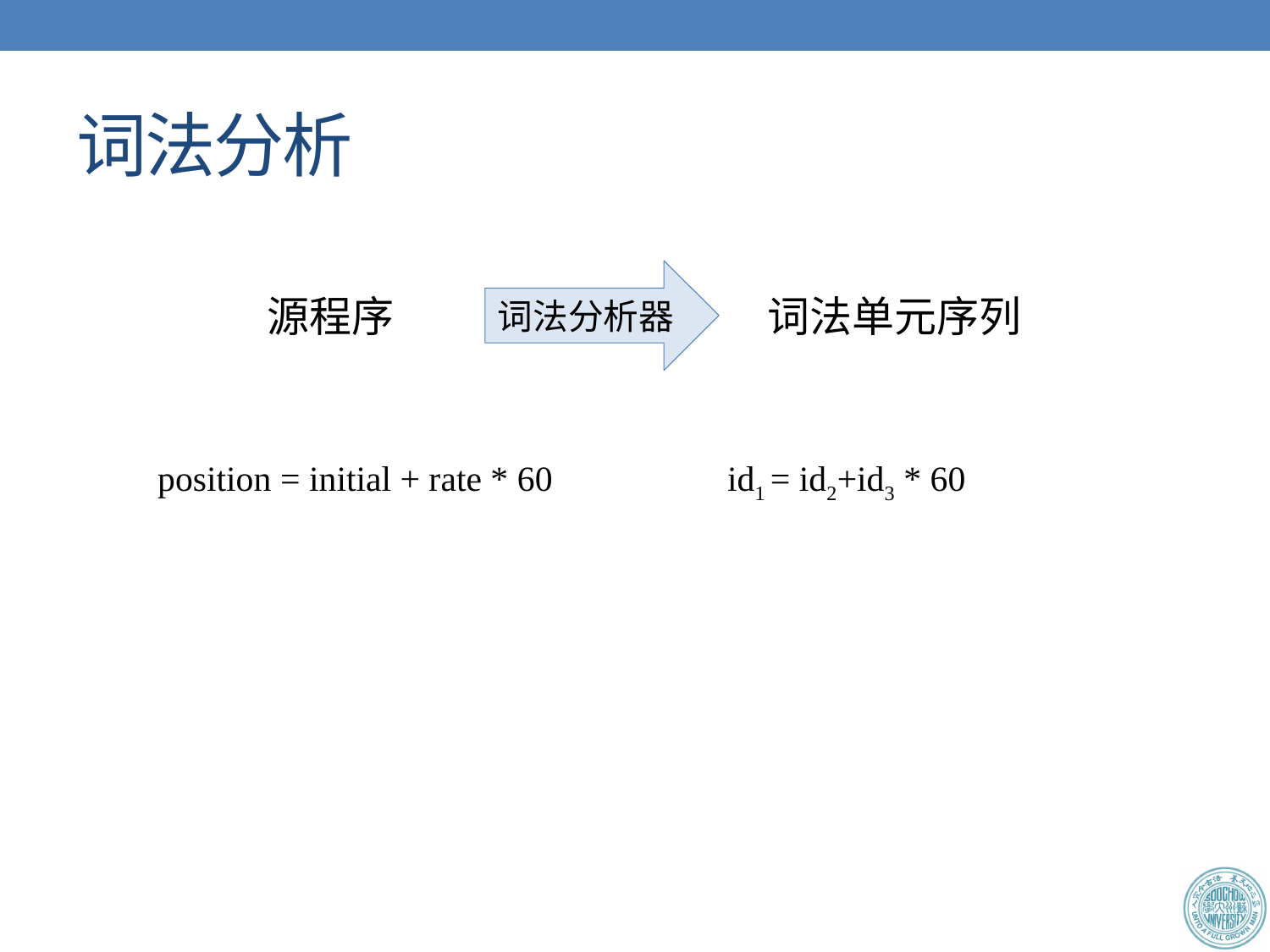

# 词法分析
词法分析器
源程序
词法单元序列
position = initial + rate * 60
id1 = id2+id3 * 60